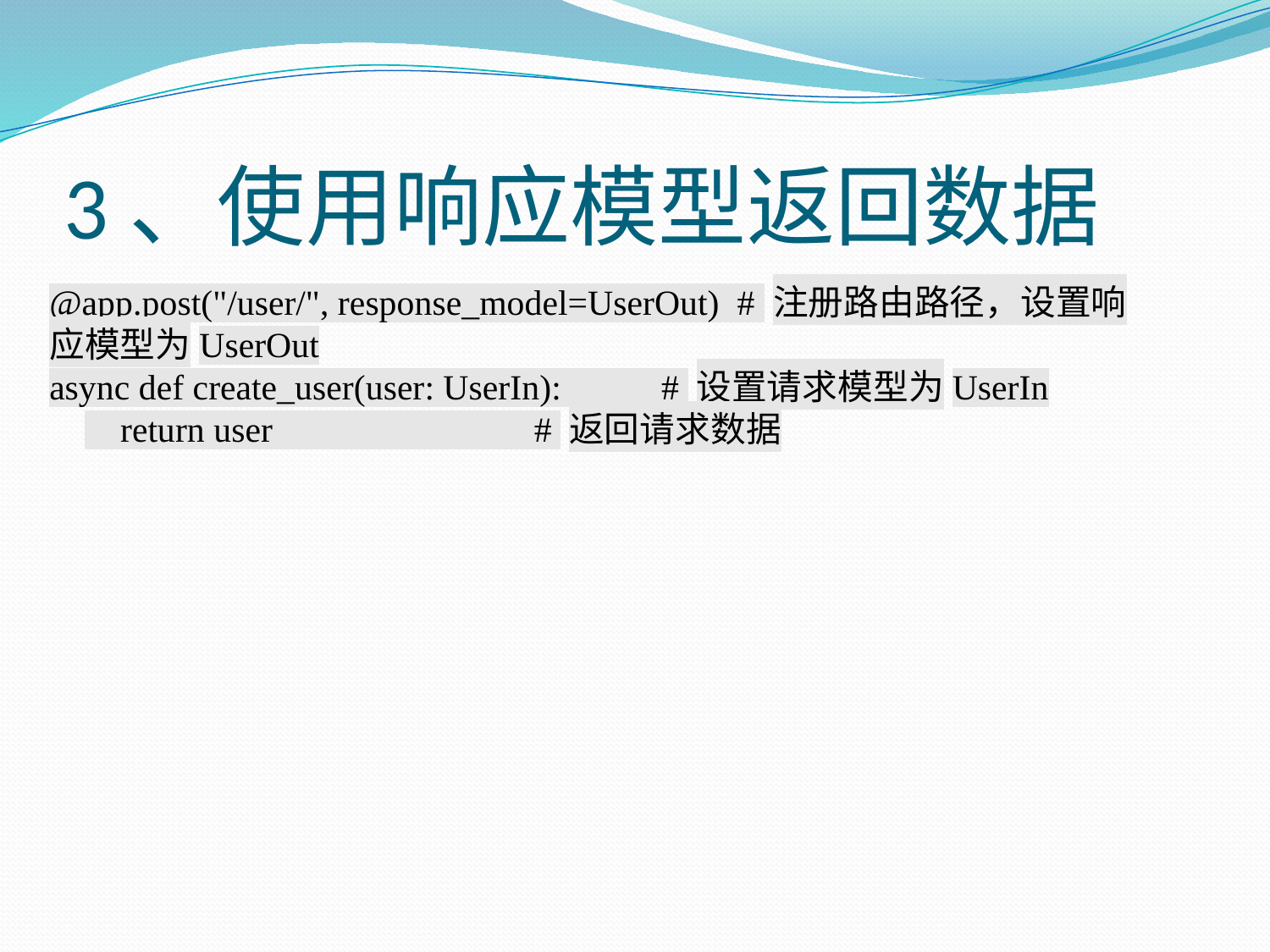

# 3、使用响应模型返回数据
@app.post("/user/", response_model=UserOut)  # 注册路由路径，设置响应模型为UserOutasync def create_user(user: UserIn):           # 设置请求模型为UserIn    return user                           # 返回请求数据